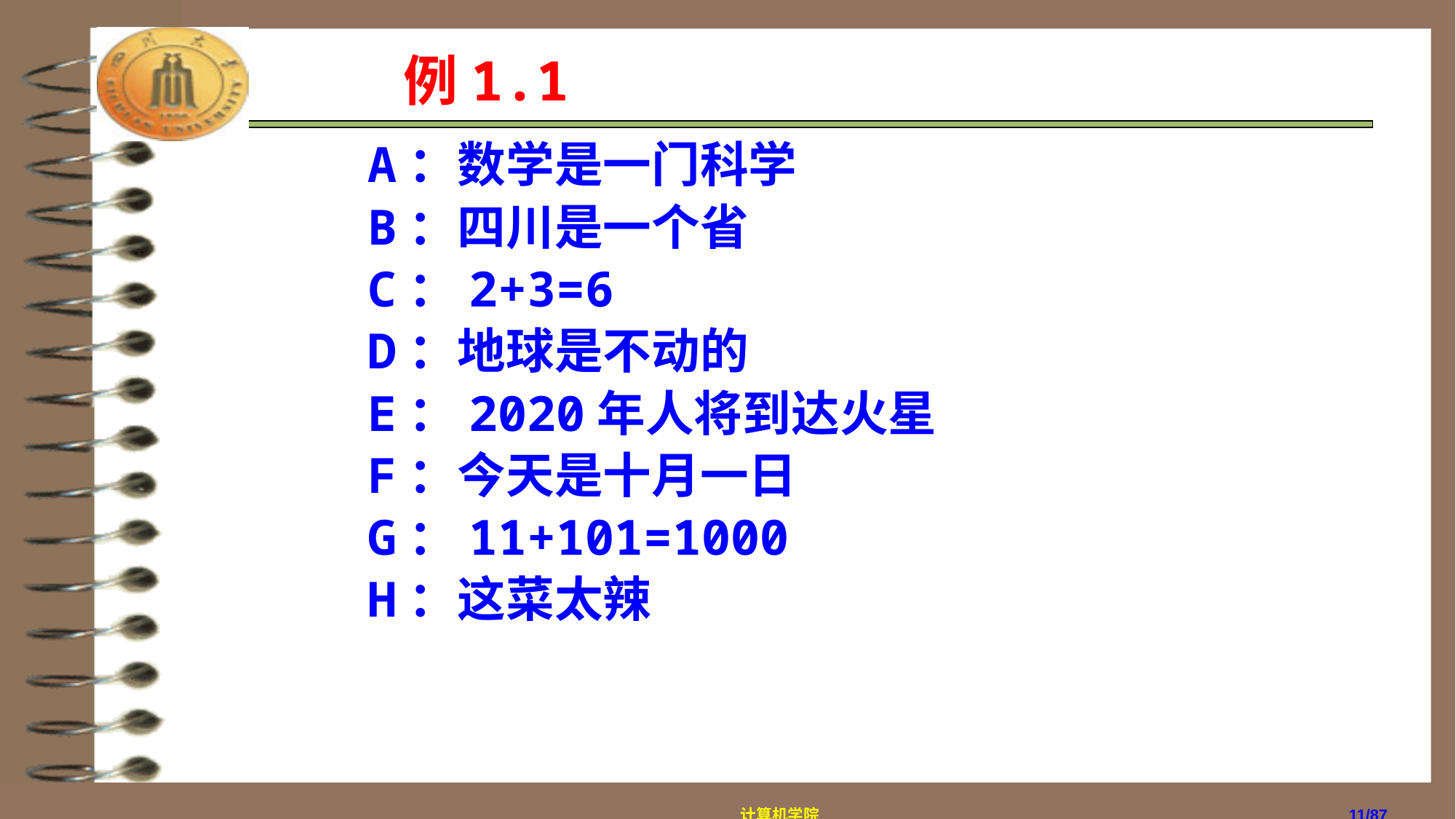

# 例1.1
A：数学是一门科学
B：四川是一个省
C：2+3=6
D：地球是不动的
E：2020年人将到达火星
F：今天是十月一日
G：11+101=1000
H：这菜太辣

计算机学院
11/87